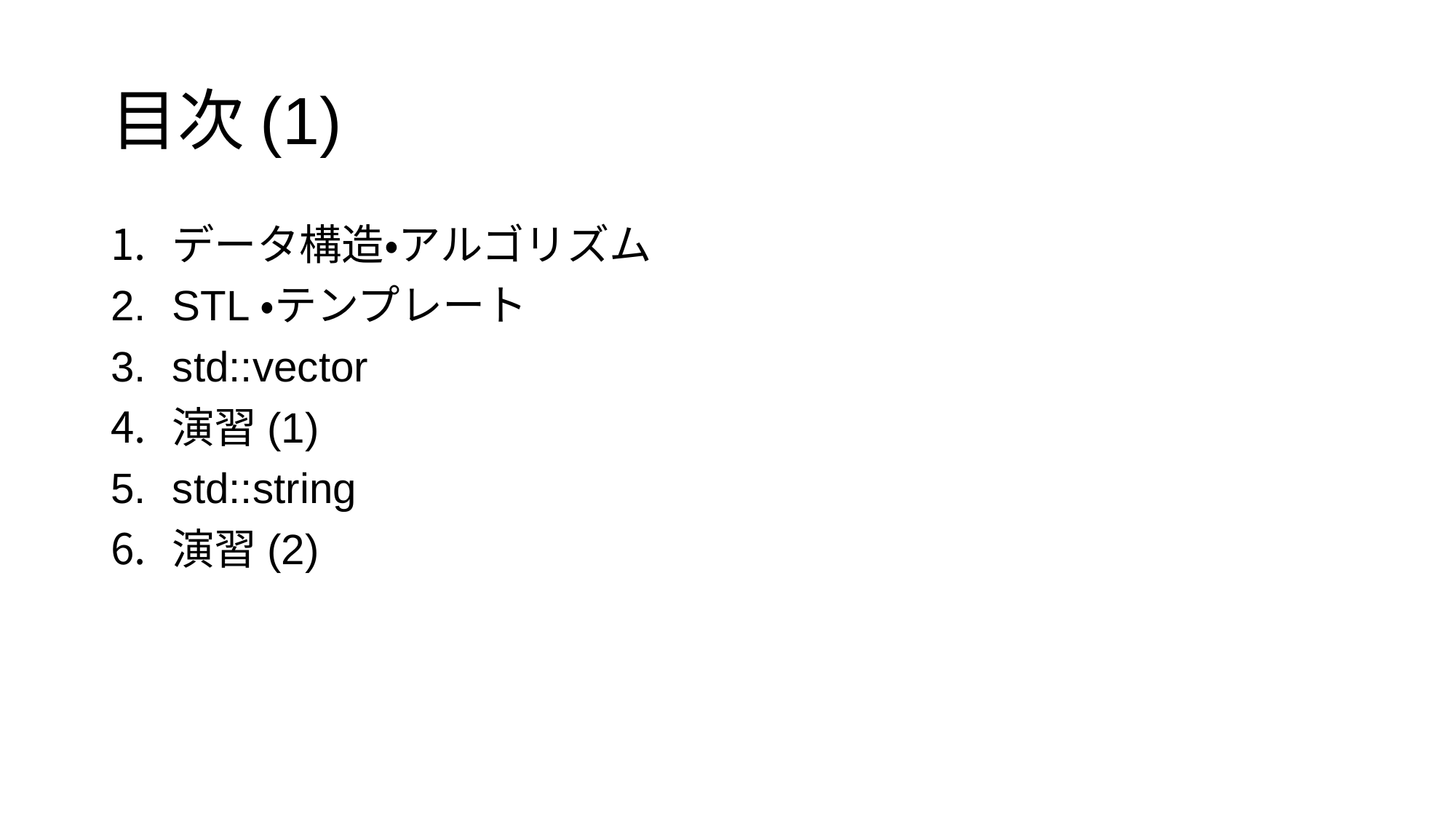

# 目次(1)
データ構造・アルゴリズム
STL・テンプレート
std::vector
演習(1)
std::string
演習(2)